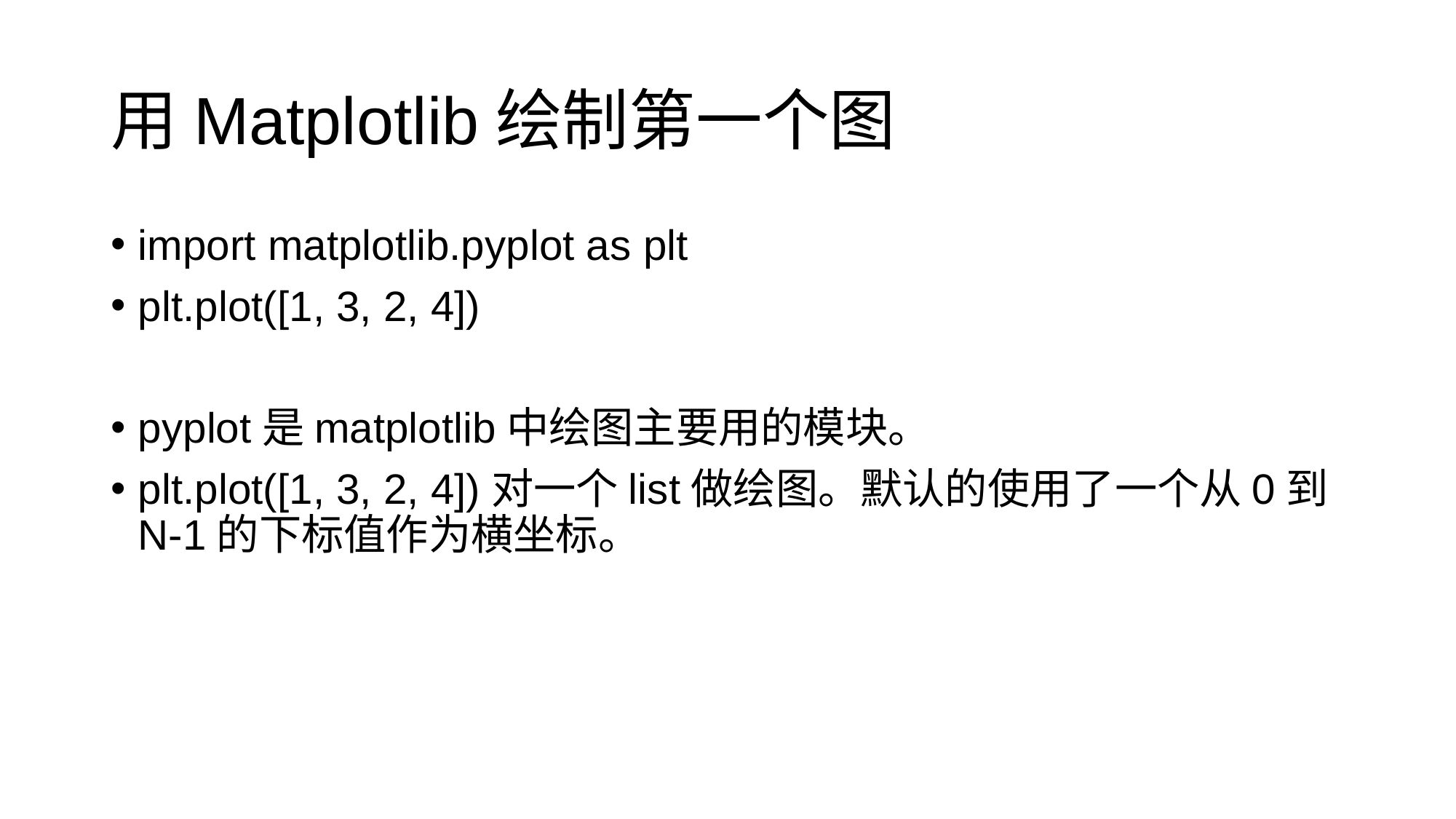

# 用Matplotlib绘制第一个图
import matplotlib.pyplot as plt
plt.plot([1, 3, 2, 4])

pyplot是matplotlib中绘图主要用的模块。
plt.plot([1, 3, 2, 4])对一个list做绘图。默认的使用了一个从0到N-1的下标值作为横坐标。